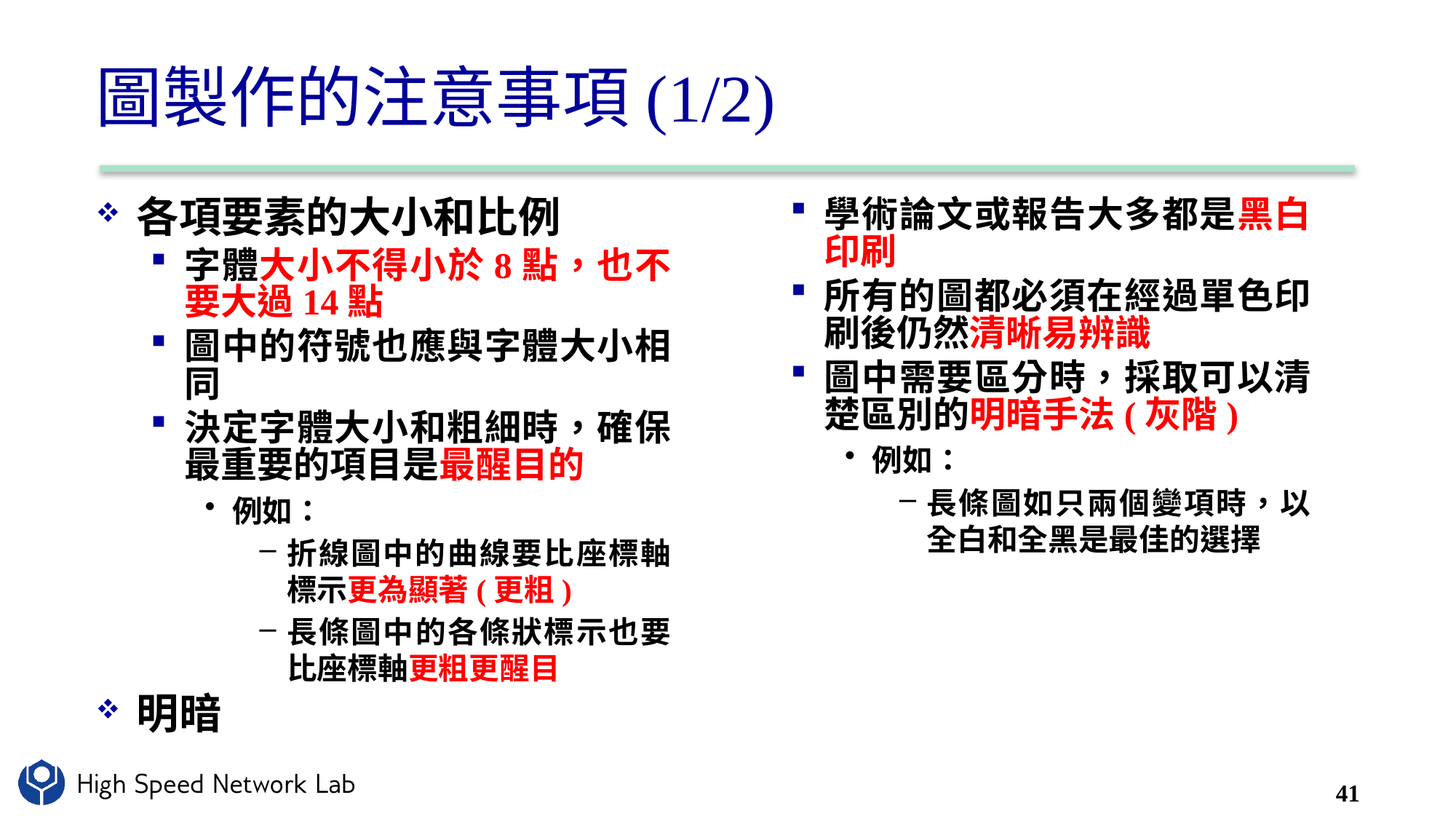

# 圖製作的注意事項(1/2)
各項要素的大小和比例
字體大小不得小於8點，也不要大過14點
圖中的符號也應與字體大小相同
決定字體大小和粗細時，確保最重要的項目是最醒目的
例如：
折線圖中的曲線要比座標軸標示更為顯著(更粗)
長條圖中的各條狀標示也要比座標軸更粗更醒目
明暗
學術論文或報告大多都是黑白印刷
所有的圖都必須在經過單色印刷後仍然清晰易辨識
圖中需要區分時，採取可以清楚區別的明暗手法(灰階)
例如：
長條圖如只兩個變項時，以全白和全黑是最佳的選擇
41